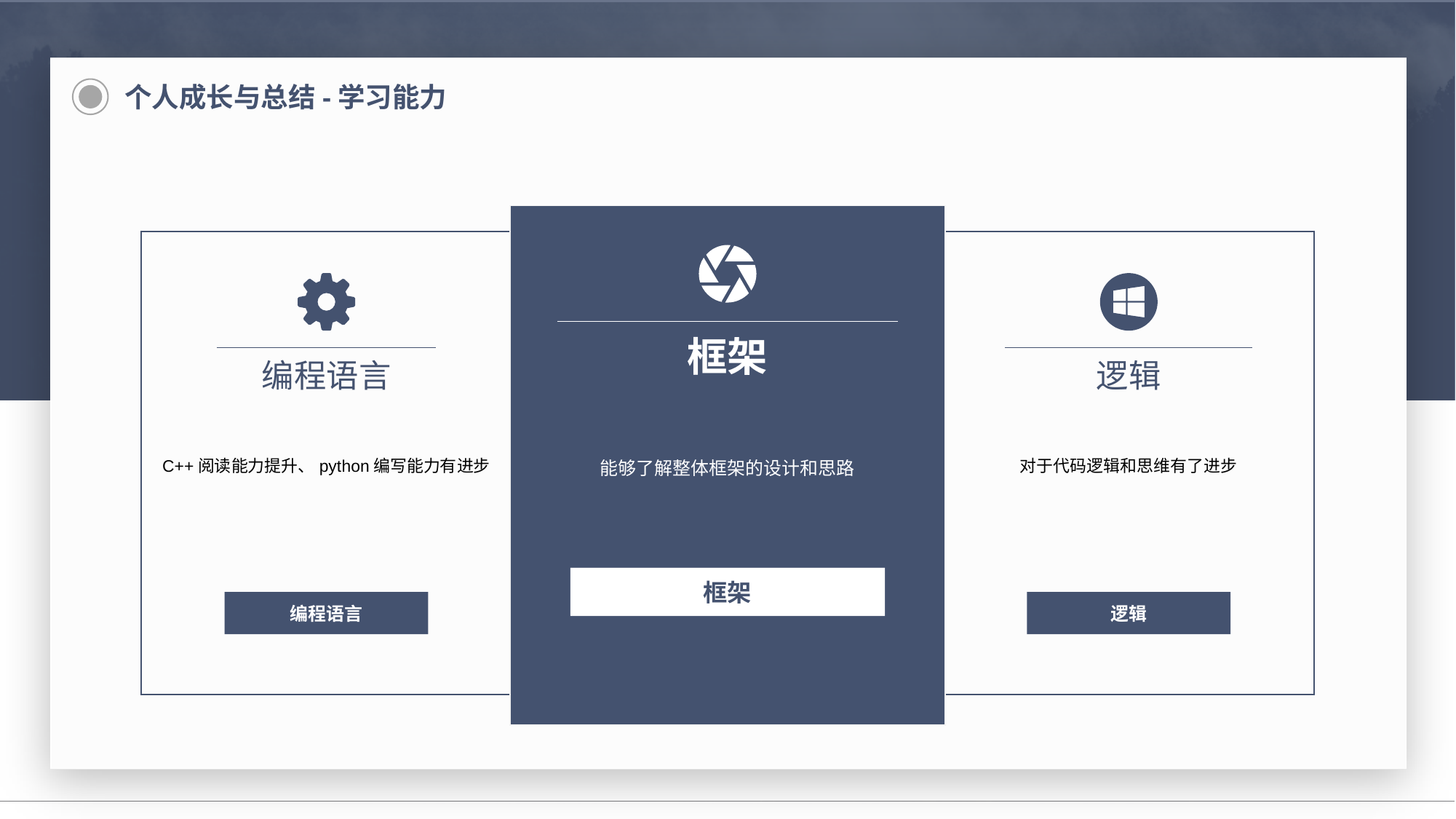

个人成长与总结-学习能力

能够了解整体框架的设计和思路

框架
框架
C++阅读能力提升、python编写能力有进步

编程语言
编程语言
对于代码逻辑和思维有了进步

逻辑
逻辑